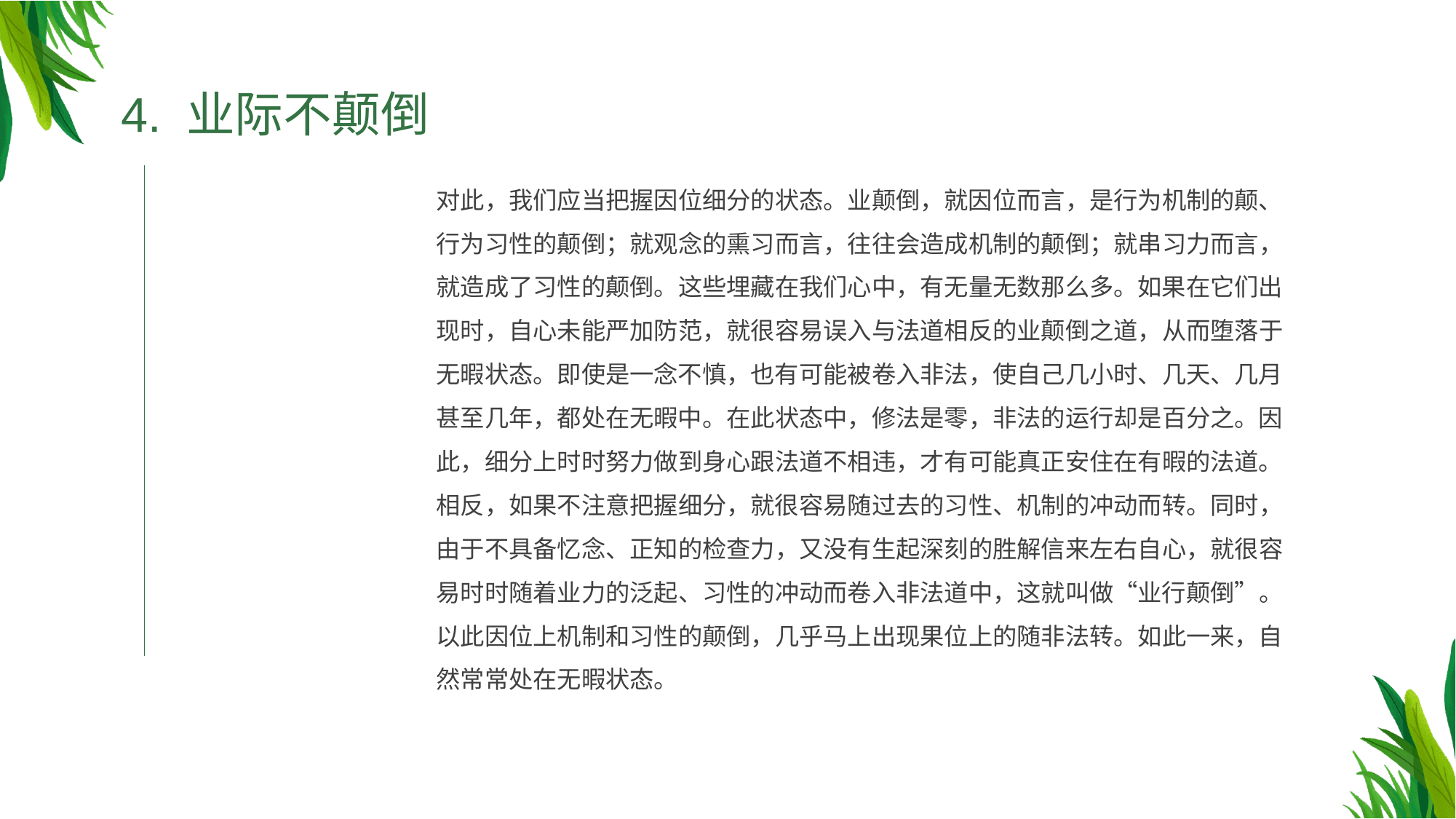

4. 业际不颠倒
对此，我们应当把握因位细分的状态。业颠倒，就因位而言，是行为机制的颠、行为习性的颠倒；就观念的熏习而言，往往会造成机制的颠倒；就串习力而言，就造成了习性的颠倒。这些埋藏在我们心中，有无量无数那么多。如果在它们出现时，自心未能严加防范，就很容易误入与法道相反的业颠倒之道，从而堕落于无暇状态。即使是一念不慎，也有可能被卷入非法，使自己几小时、几天、几月甚至几年，都处在无暇中。在此状态中，修法是零，非法的运行却是百分之。因此，细分上时时努力做到身心跟法道不相违，才有可能真正安住在有暇的法道。
相反，如果不注意把握细分，就很容易随过去的习性、机制的冲动而转。同时，由于不具备忆念、正知的检查力，又没有生起深刻的胜解信来左右自心，就很容易时时随着业力的泛起、习性的冲动而卷入非法道中，这就叫做“业行颠倒”。以此因位上机制和习性的颠倒，几乎马上出现果位上的随非法转。如此一来，自然常常处在无暇状态。